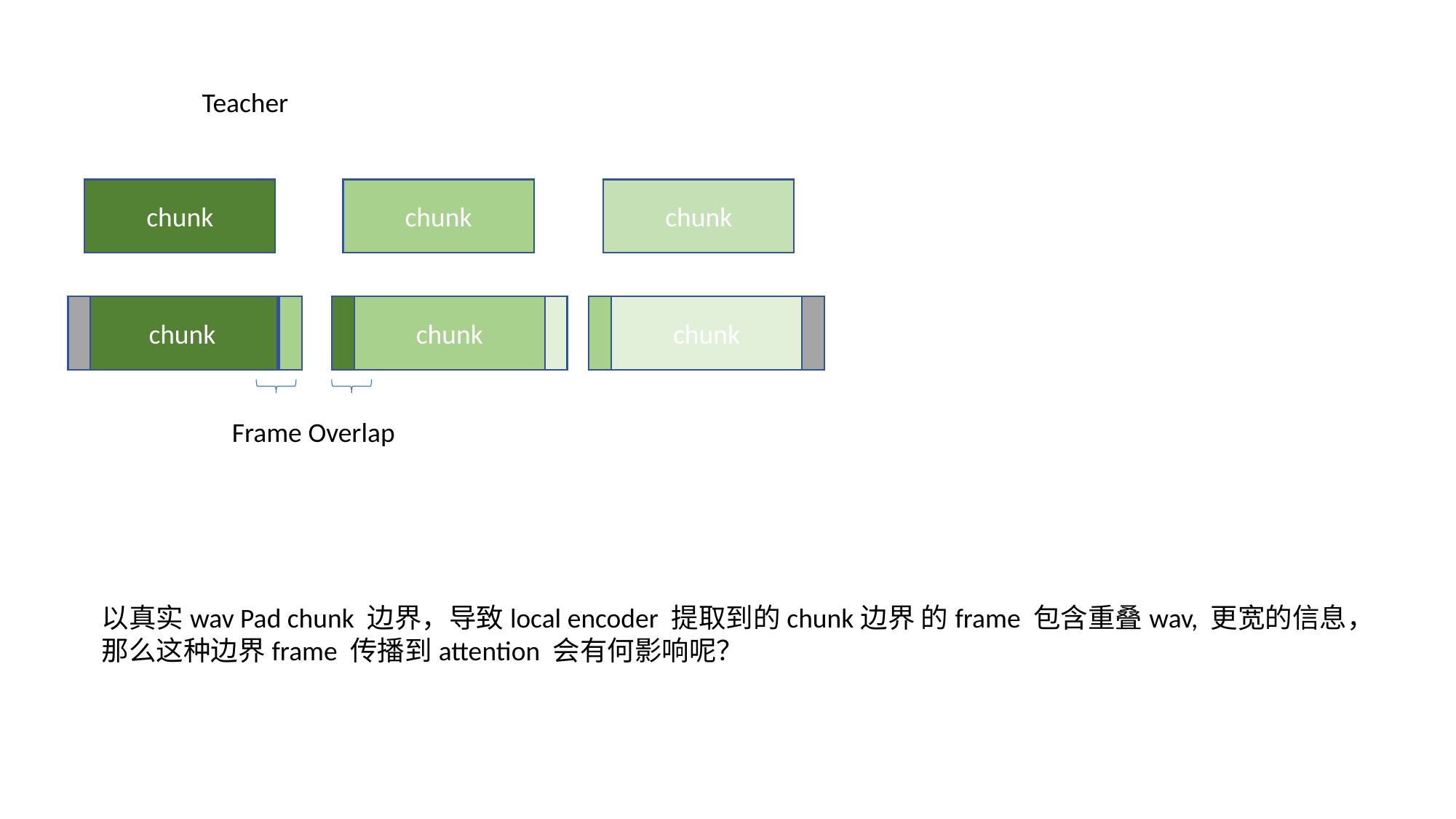

Teacher
chunk
chunk
chunk

chunk

chunk

chunk

Frame Overlap
以真实wav Pad chunk 边界，导致local encoder 提取到的chunk边界 的frame 包含重叠wav, 更宽的信息，
那么这种边界frame 传播到attention 会有何影响呢？